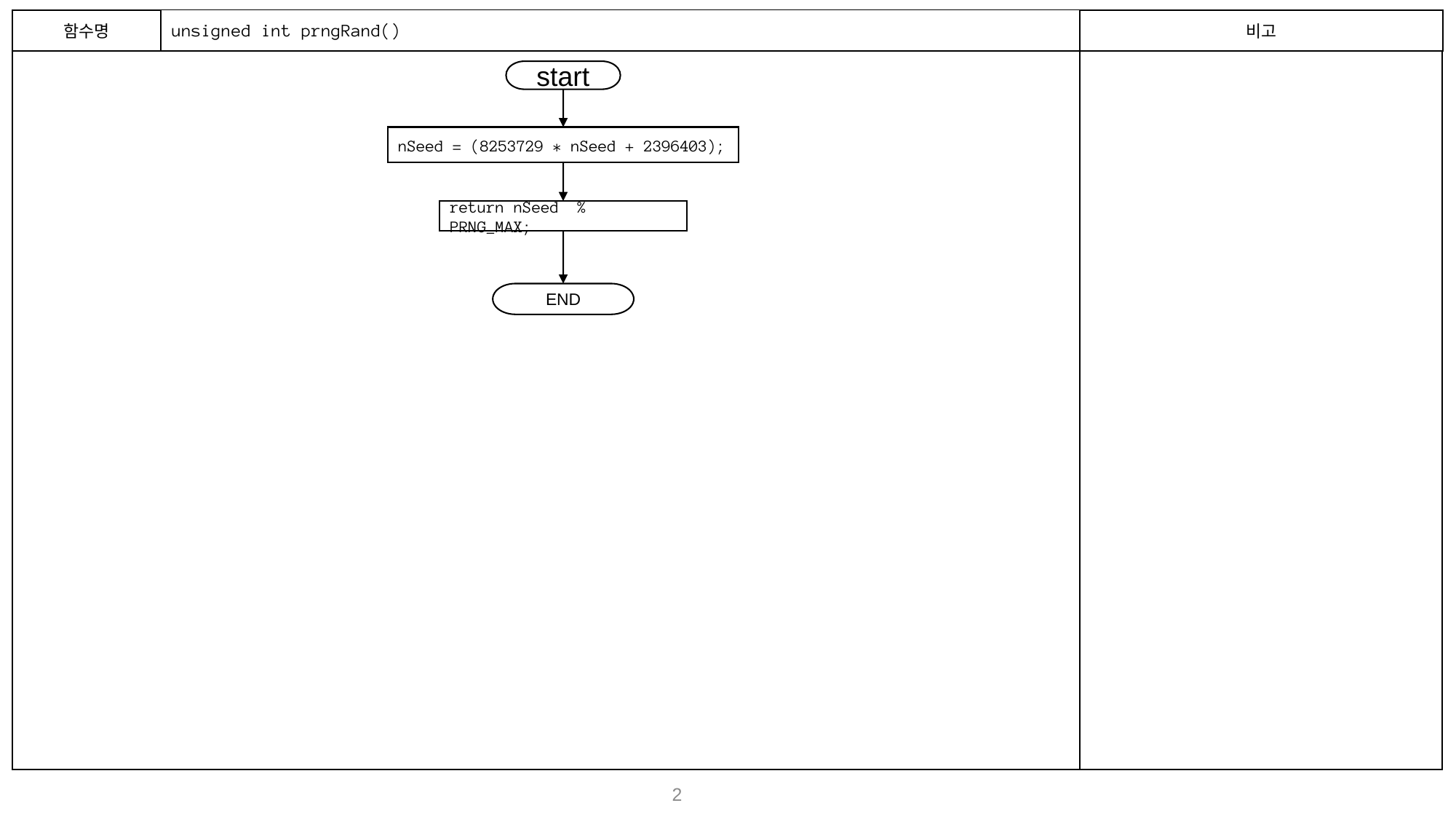

함수명
# unsigned int prngRand()
비고

start
nSeed = (8253729 * nSeed + 2396403);
return nSeed  % PRNG_MAX;
END
2